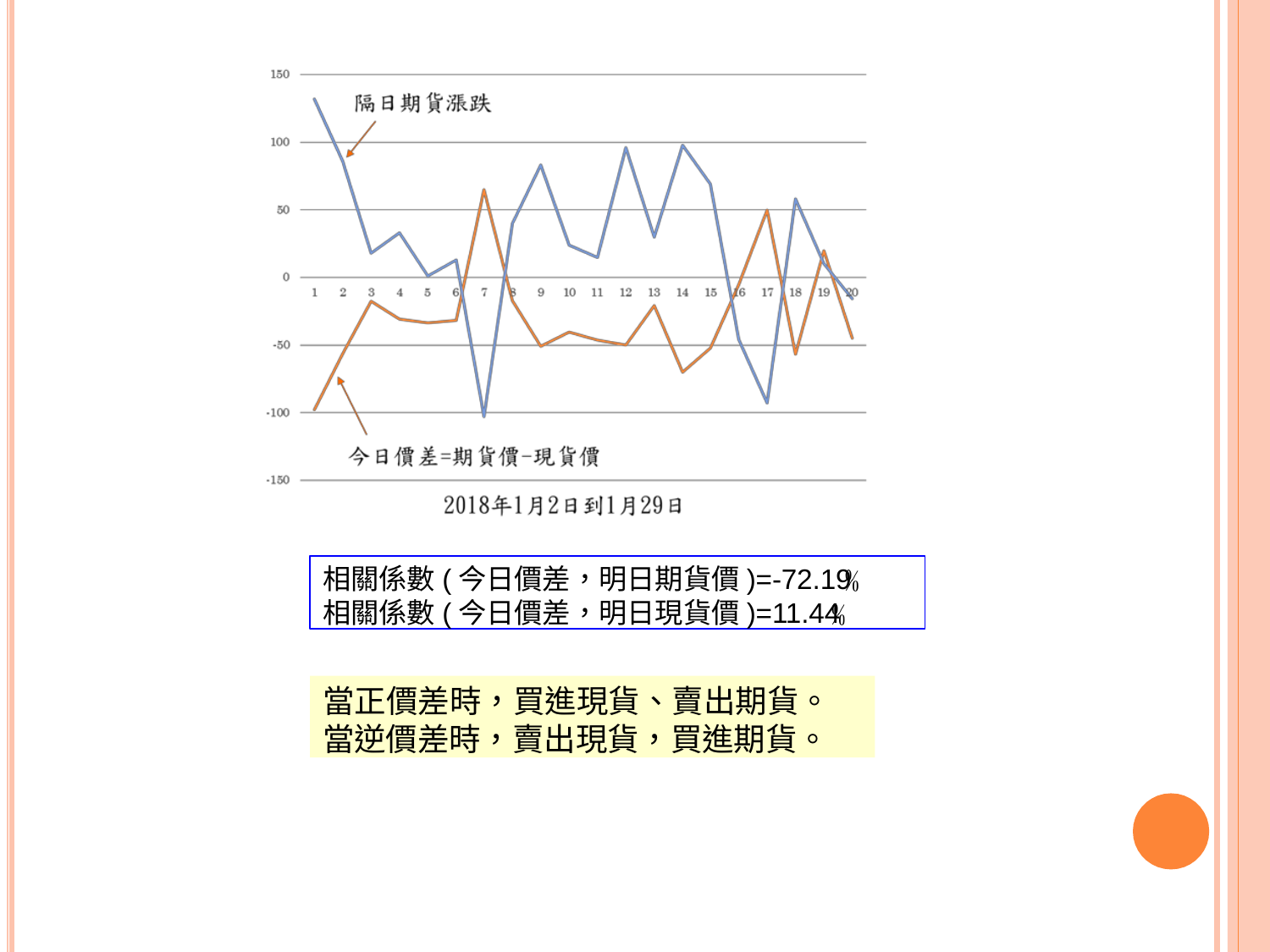

相關係數(今日價差，明日期貨價)=-72.19
相關係數(今日價差，明日現貨價)=11.44

當正價差時，買進現貨、賣出期貨。
當逆價差時，賣出現貨，買進期貨。